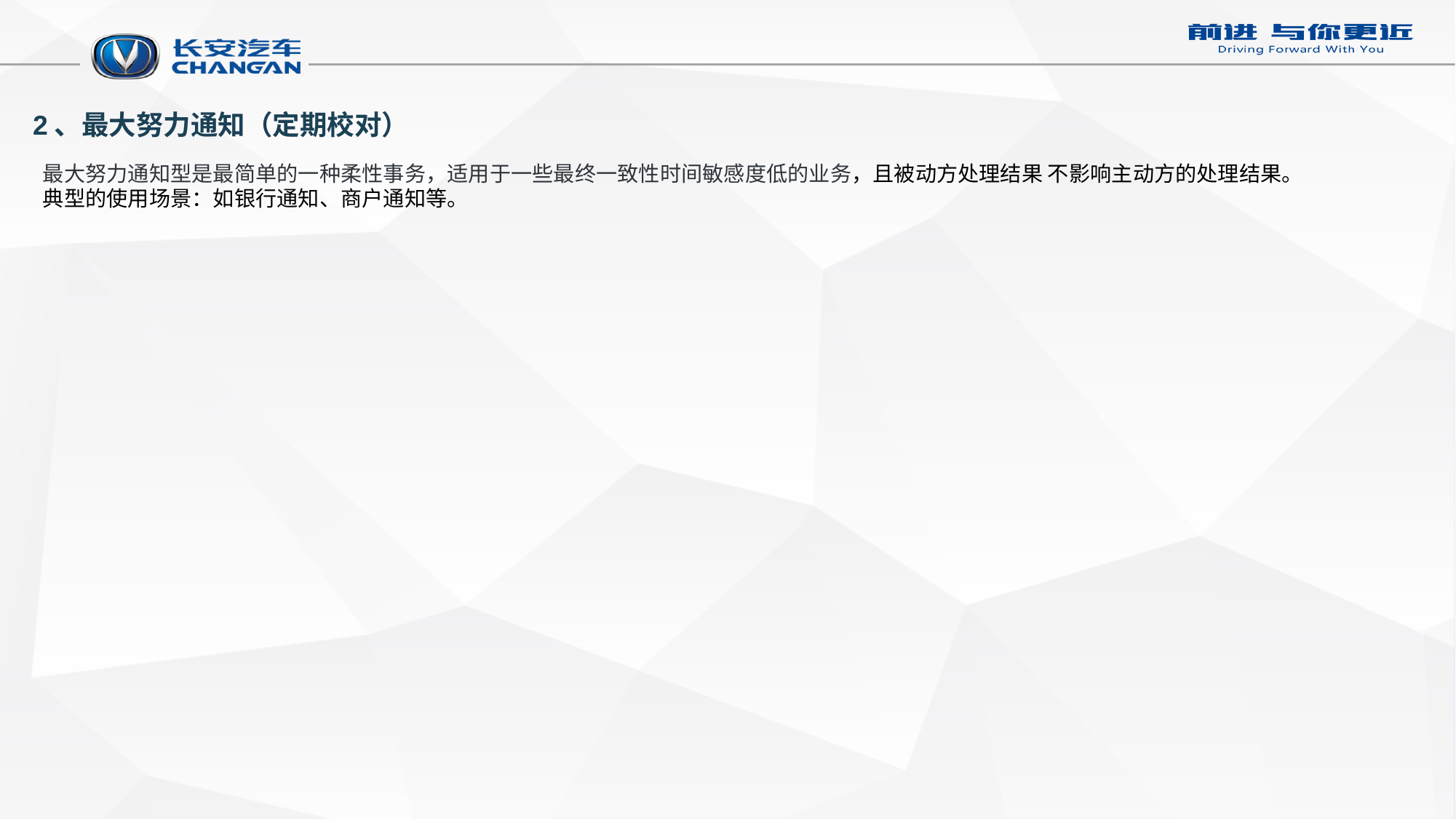

2、最大努力通知（定期校对）
 最大努力通知型是最简单的一种柔性事务，适用于一些最终一致性时间敏感度低的业务，且被动方处理结果 不影响主动方的处理结果。
 典型的使用场景：如银行通知、商户通知等。